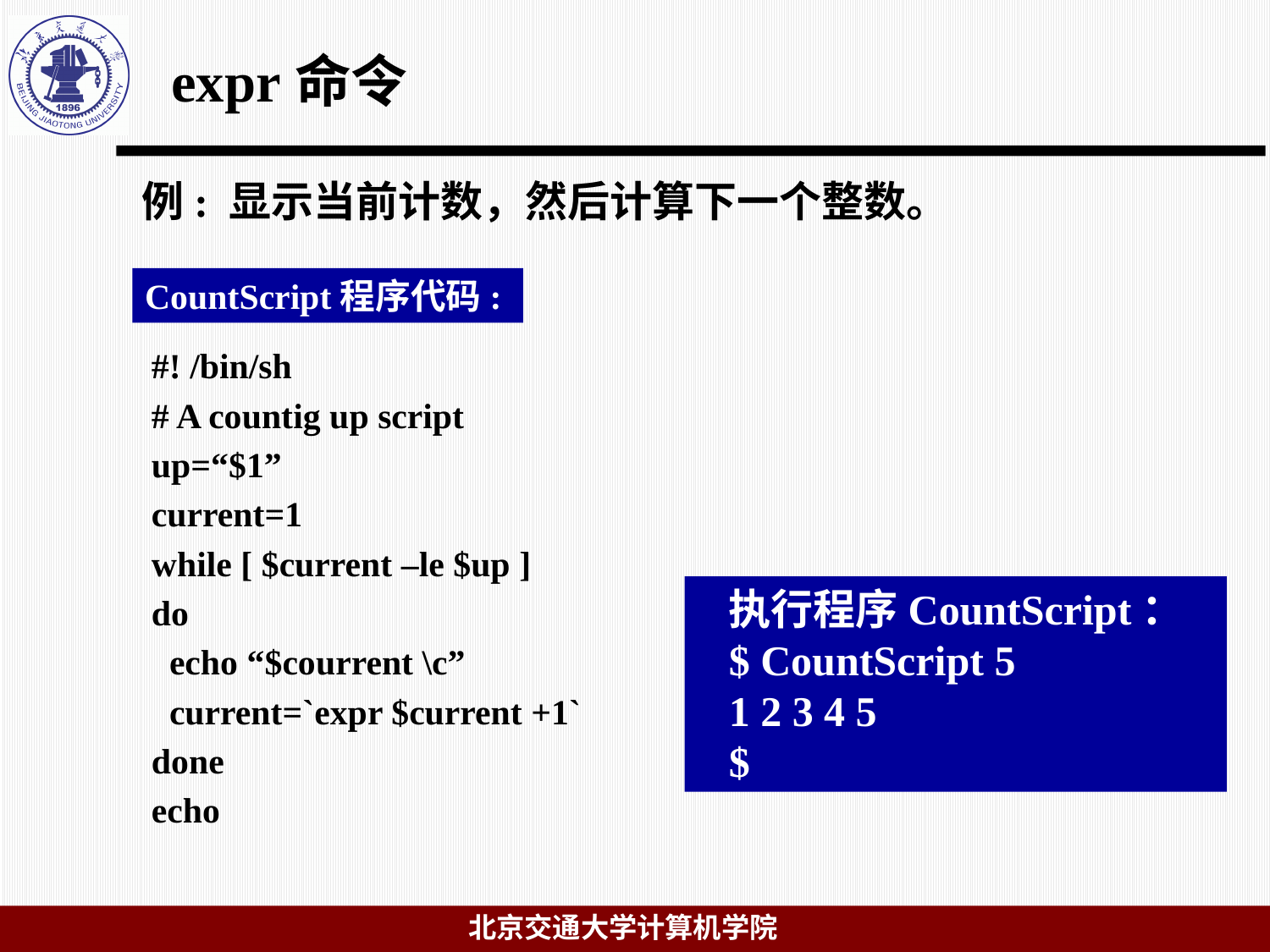

expr命令
# 例: 显示当前计数，然后计算下一个整数。
CountScript程序代码:
#! /bin/sh
# A countig up script
up=“$1”
current=1
while [ $current –le $up ]
do
  echo “$courrent \c”
  current=`expr $current +1`
done
echo
执行程序CountScript：
$ CountScript 5
1 2 3 4 5
$